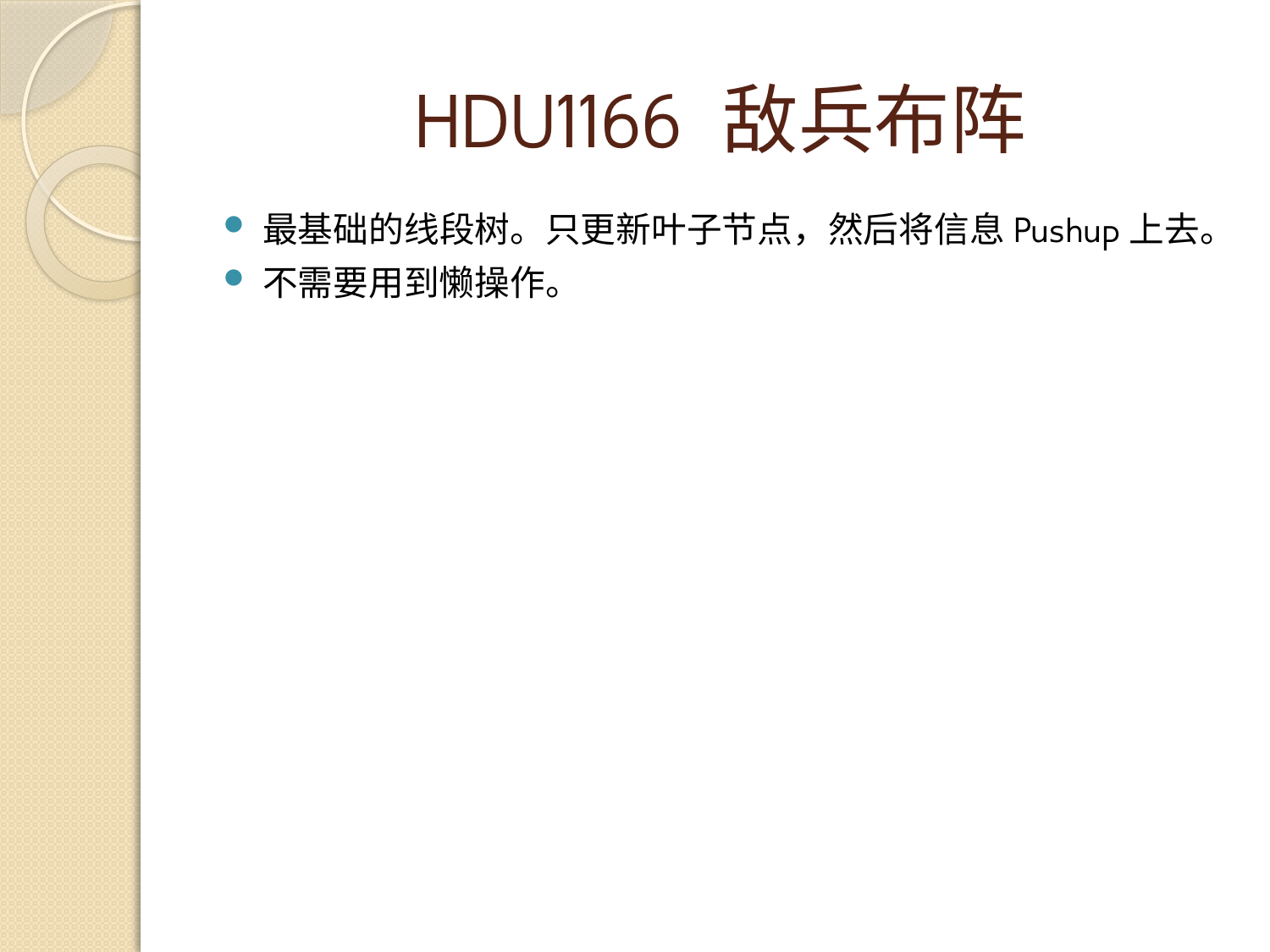

# HDU1166 敌兵布阵
最基础的线段树。只更新叶子节点，然后将信息Pushup上去。
不需要用到懒操作。